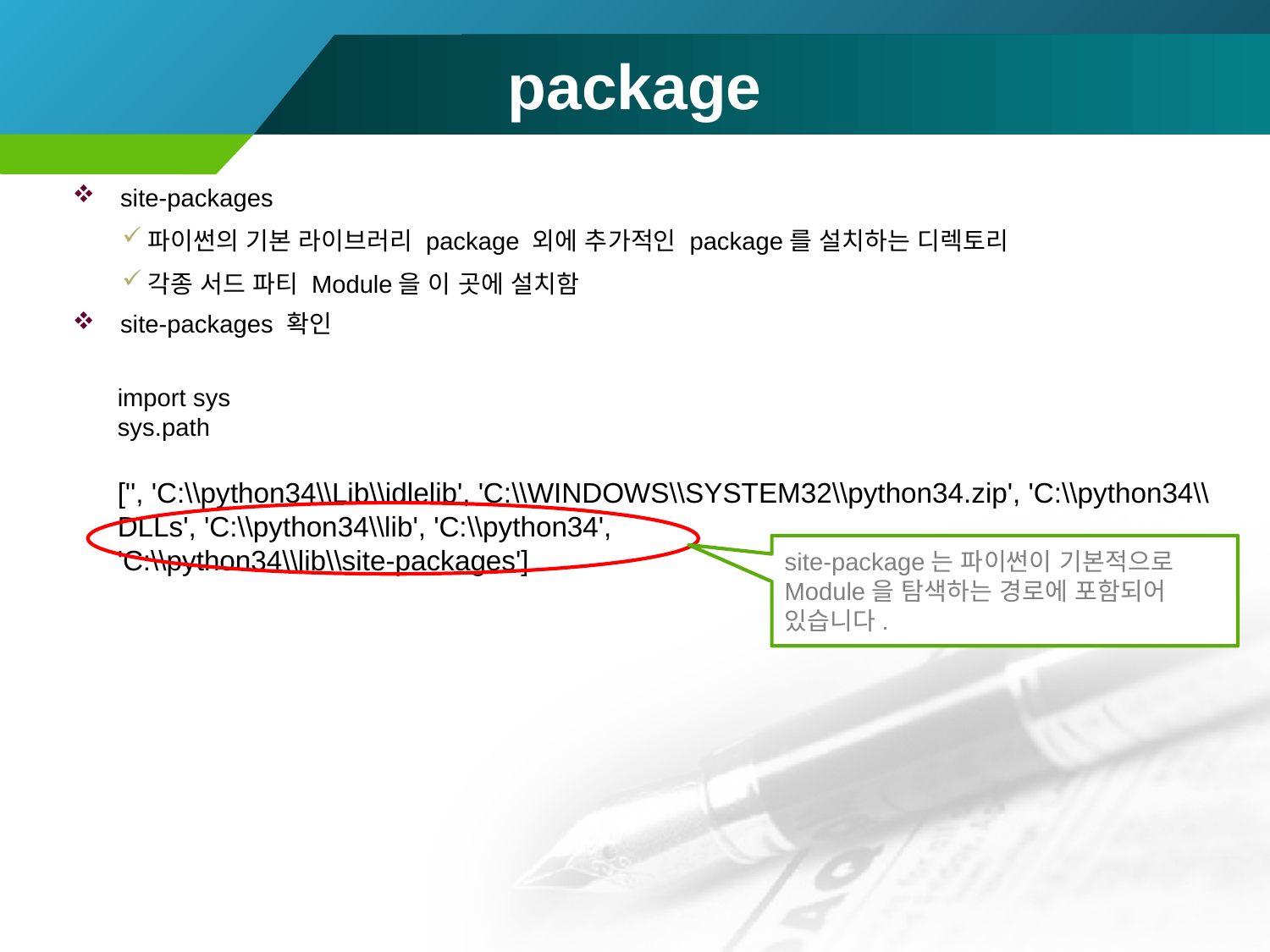

# package
site-packages
파이썬의 기본 라이브러리 package 외에 추가적인 package를 설치하는 디렉토리
각종 서드 파티 Module을 이 곳에 설치함
site-packages 확인
import sys
sys.path

['', 'C:\\python34\\Lib\\idlelib', 'C:\\WINDOWS\\SYSTEM32\\python34.zip', 'C:\\python34\\DLLs', 'C:\\python34\\lib', 'C:\\python34',
'C:\\python34\\lib\\site-packages']

site-package는 파이썬이 기본적으로 Module을 탐색하는 경로에 포함되어 있습니다.